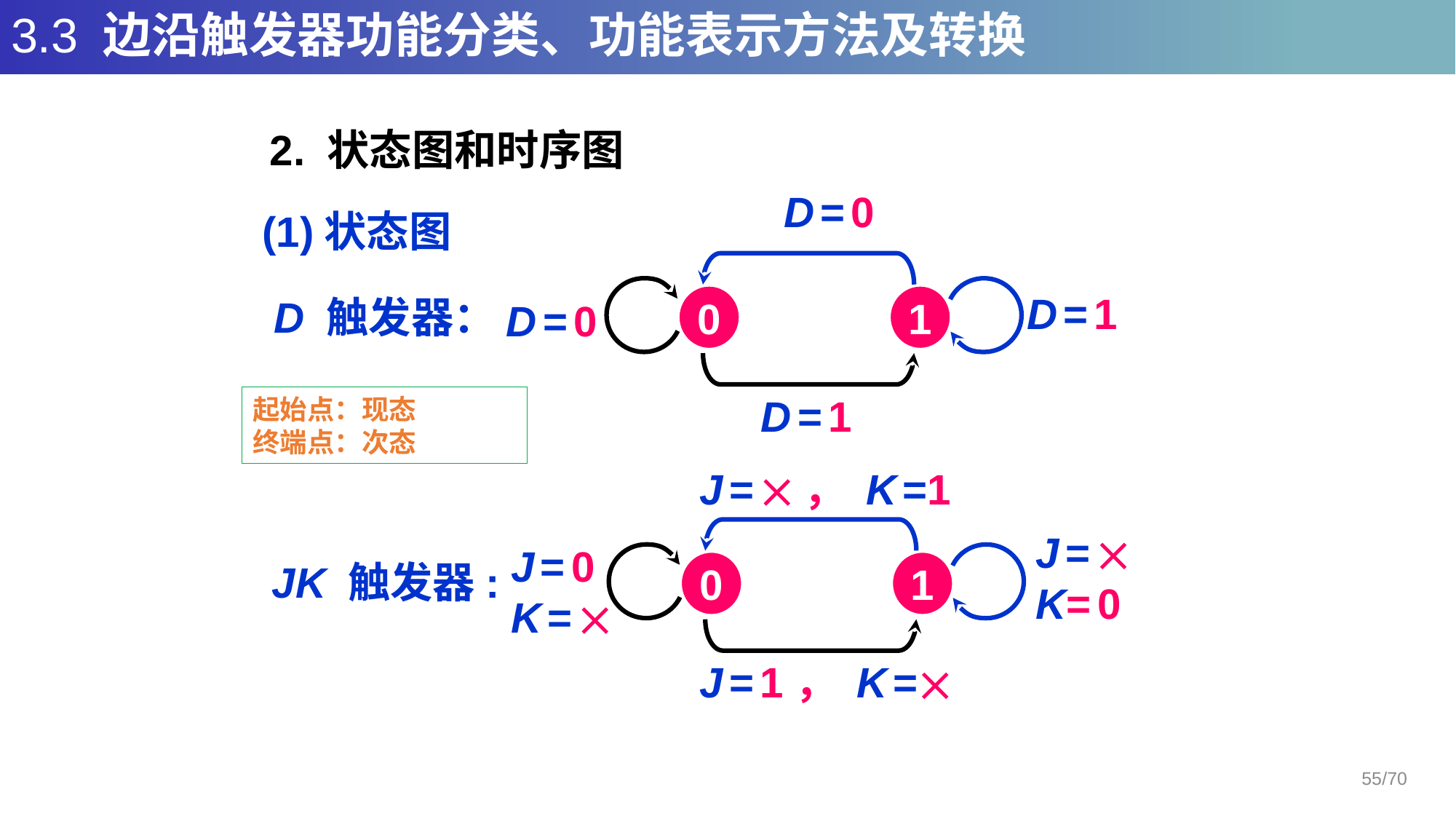

# 3.3 边沿触发器功能分类、功能表示方法及转换
2. 状态图和时序图

D = 0
(1)状态图

D = 1
D 触发器：
0
1
D = 0
D = 1
起始点：现态
终端点：次态

J = ×， K =1
J = ×
K= 0

J = 0 K = ×

JK 触发器:
0
1
J = 1 ， K =×
55/70